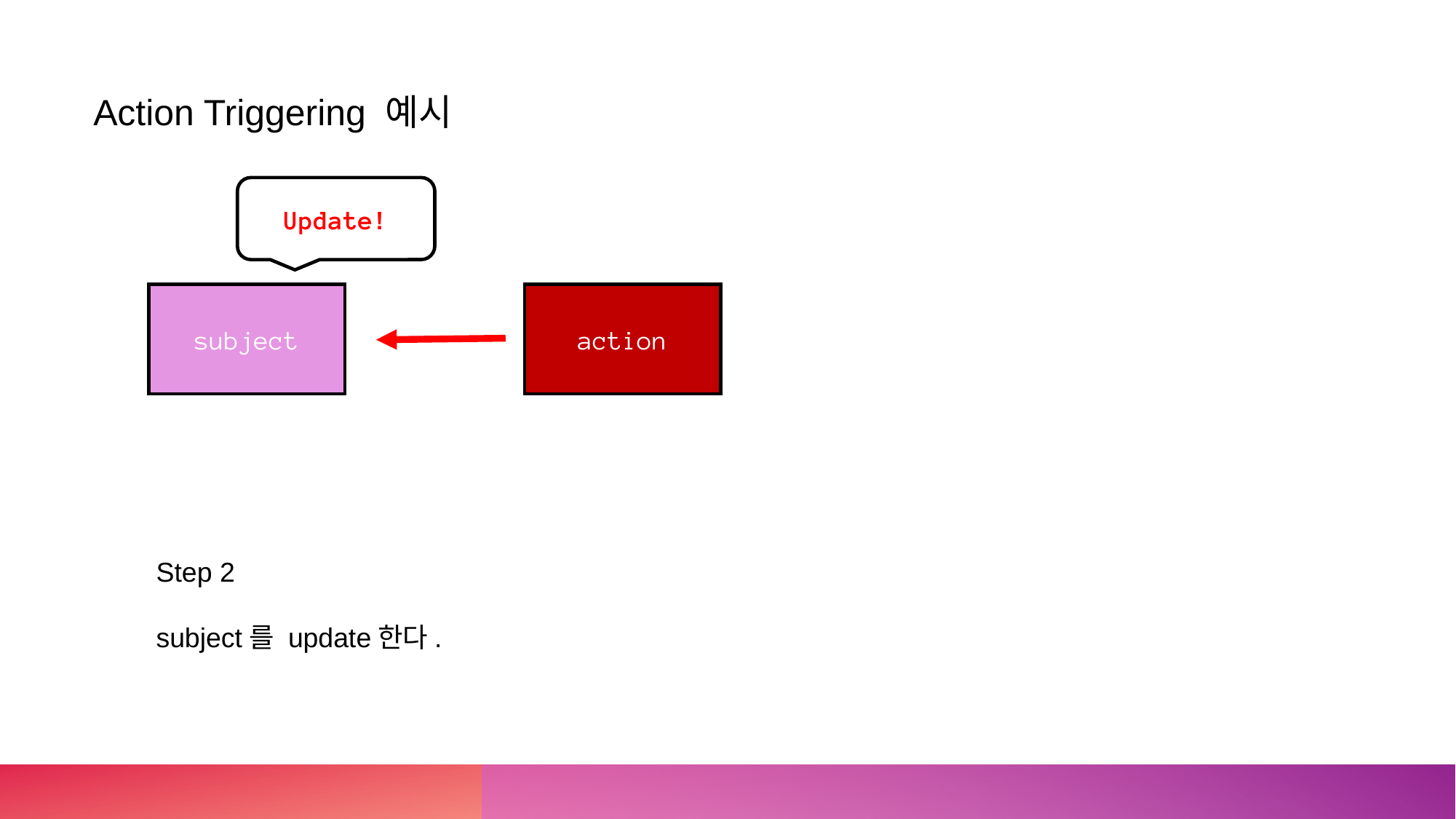

Action Triggering 예시
Update!
action
subject
Step 2

subject를 update한다.